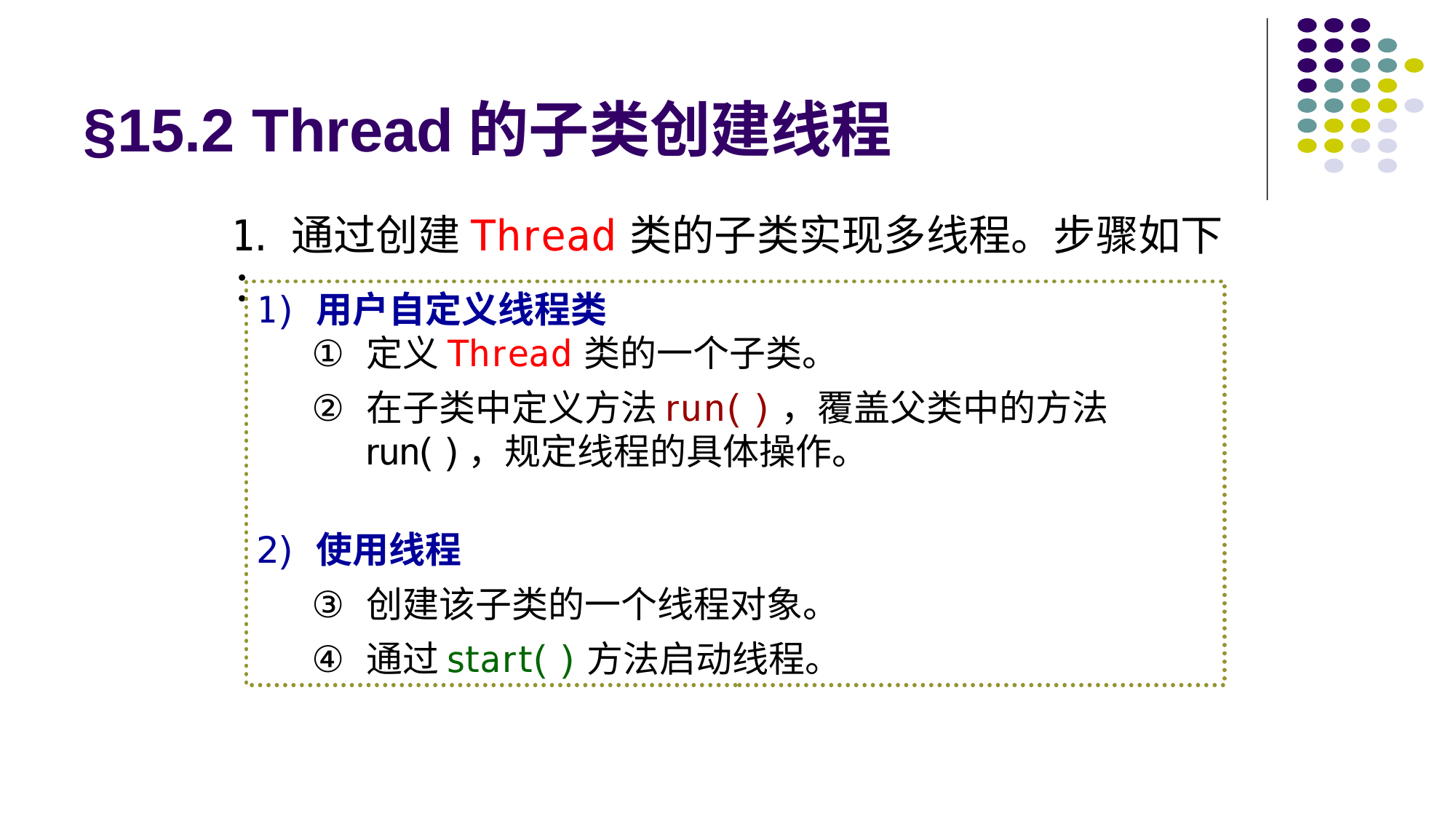

# §15.2 Thread的子类创建线程
1. 通过创建Thread类的子类实现多线程。步骤如下 ：
1) 用户自定义线程类
定义Thread类的一个子类。
在子类中定义方法run( )，覆盖父类中的方法run( )，规定线程的具体操作。

2) 使用线程
创建该子类的一个线程对象。
通过start( )方法启动线程。
29